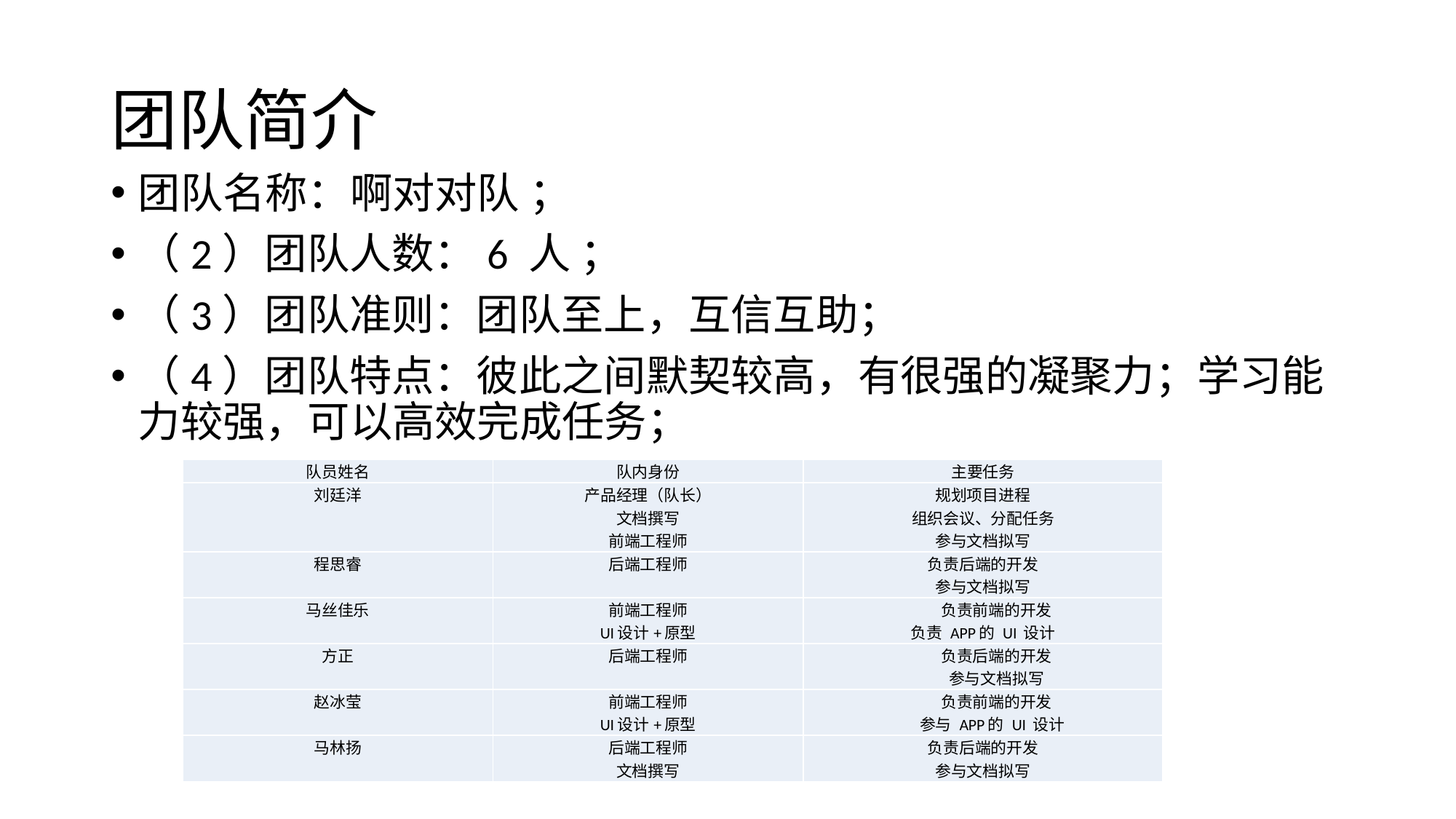

# 团队简介
团队名称：啊对对队 ；
（2）团队人数：6 人 ；
（3）团队准则：团队至上，互信互助；
（4）团队特点：彼此之间默契较高，有很强的凝聚力；学习能力较强，可以高效完成任务；

| 队员姓名 | 队内身份 | 主要任务 |
| --- | --- | --- |
| 刘廷洋 | 产品经理（队长） 文档撰写 前端工程师 | 规划项目进程 组织会议、分配任务 参与文档拟写 |
| 程思睿 | 后端工程师 | 负责后端的开发 参与文档拟写 |
| 马丝佳乐 | 前端工程师 UI设计+原型 | 负责前端的开发 负责 APP的 UI 设计 |
| 方正 | 后端工程师 | 负责后端的开发 参与文档拟写 |
| 赵冰莹 | 前端工程师 UI设计+原型 | 负责前端的开发 参与 APP的 UI 设计 |
| 马林扬 | 后端工程师 文档撰写 | 负责后端的开发 参与文档拟写 |